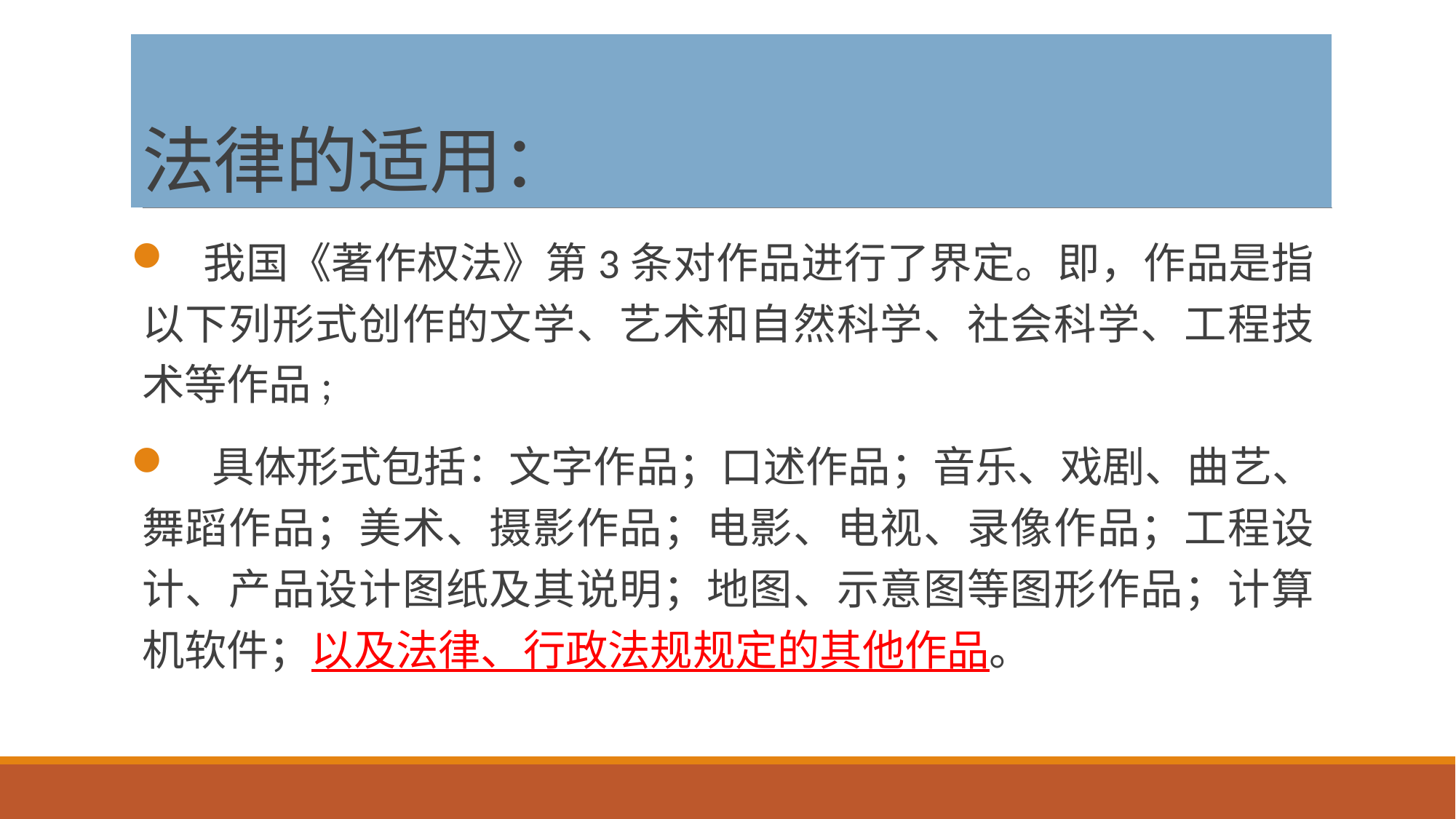

# 法律的适用：
  我国《著作权法》第3条对作品进行了界定。即，作品是指以下列形式创作的文学、艺术和自然科学、社会科学、工程技术等作品;
   具体形式包括：文字作品；口述作品；音乐、戏剧、曲艺、舞蹈作品；美术、摄影作品；电影、电视、录像作品；工程设计、产品设计图纸及其说明；地图、示意图等图形作品；计算机软件；以及法律、行政法规规定的其他作品。